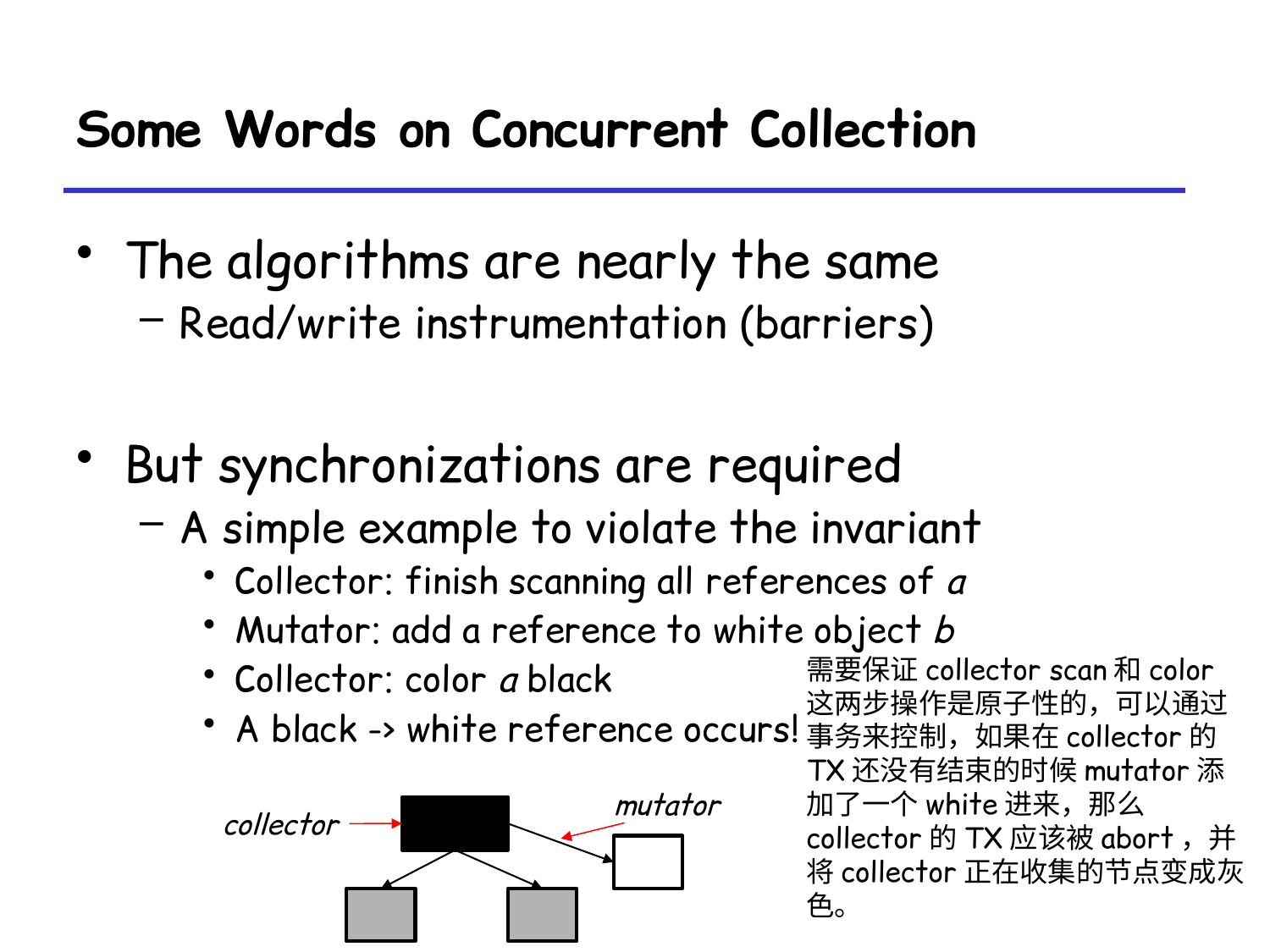

# Some Words on Concurrent Collection
The algorithms are nearly the same
Read/write instrumentation (barriers)

But synchronizations are required
A simple example to violate the invariant
Collector: finish scanning all references of a
Mutator: add a reference to white object b
Collector: color a black
A black -> white reference occurs!
需要保证collector scan和color这两步操作是原子性的，可以通过事务来控制，如果在collector的TX还没有结束的时候mutator添加了一个white进来，那么collector的TX应该被abort，并将collector正在收集的节点变成灰色。
mutator

collector

15